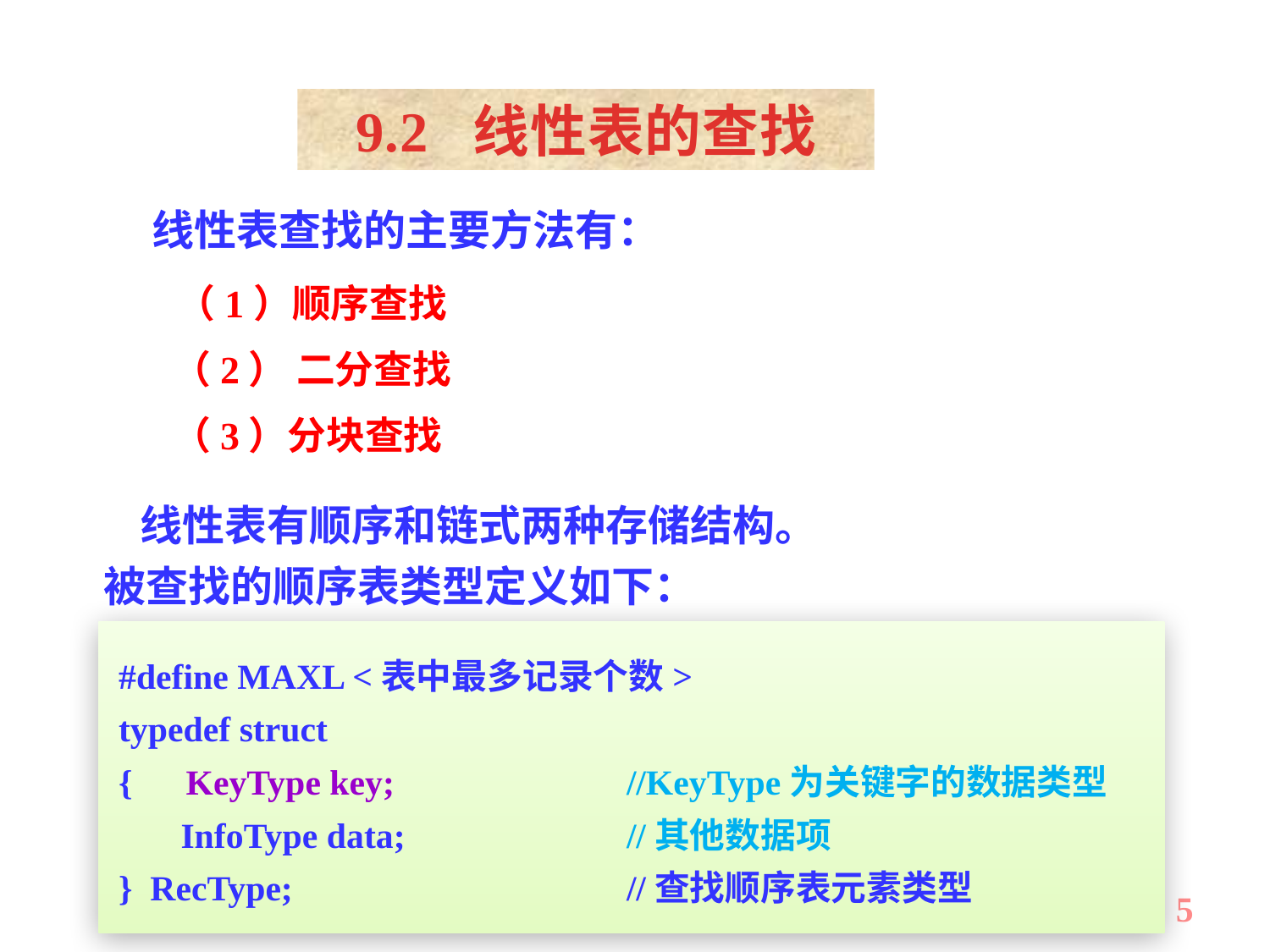

9.2  线性表的查找
　线性表查找的主要方法有：
      （1）顺序查找
      （2） 二分查找
      （3）分块查找
　　线性表有顺序和链式两种存储结构。
    被查找的顺序表类型定义如下：
#define MAXL <表中最多记录个数>
typedef struct
{      KeyType key; 	  	//KeyType为关键字的数据类型
       InfoType data;  		//其他数据项
}  RecType;			//查找顺序表元素类型
5